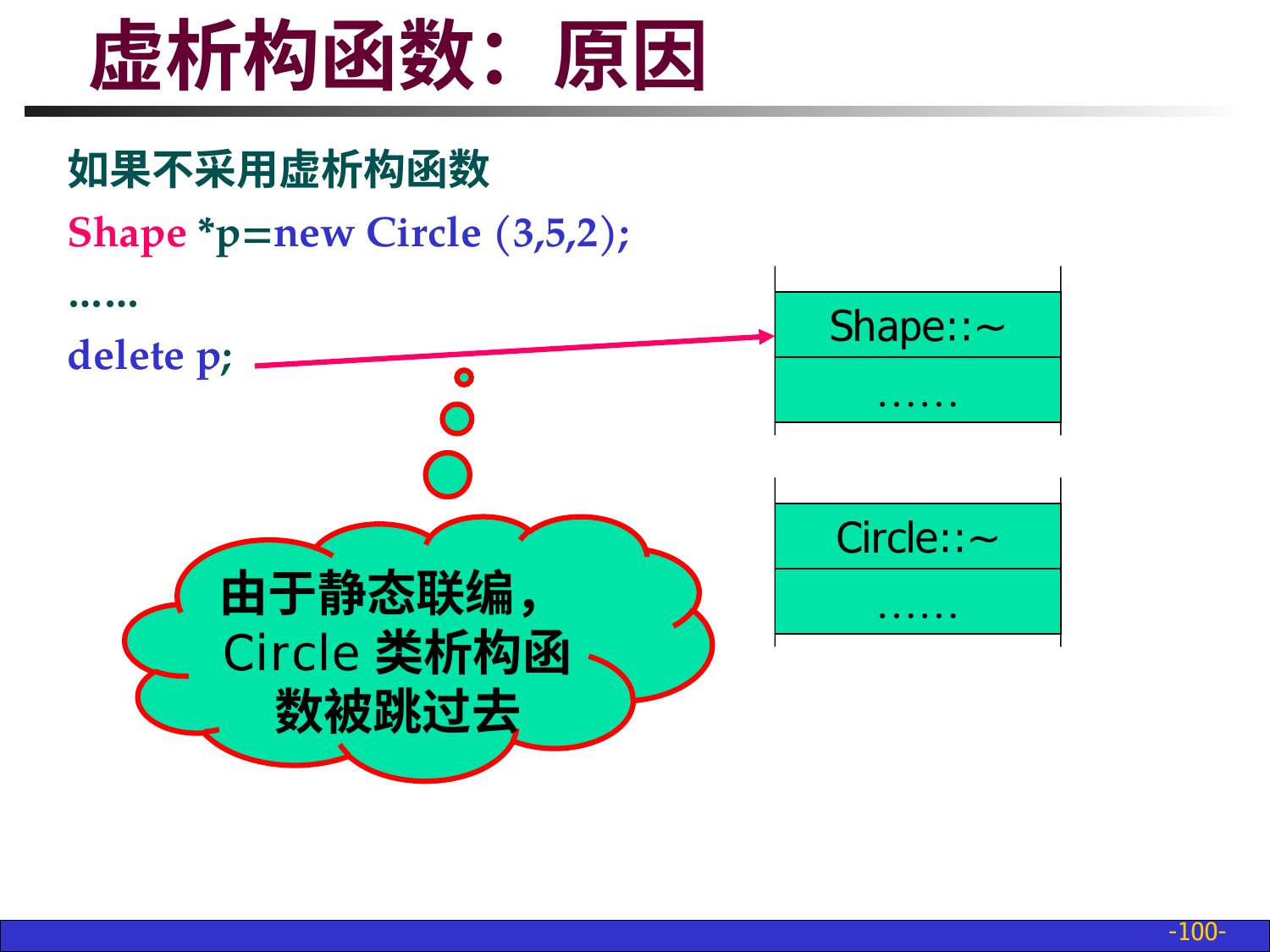

# 虚析构函数：原因
如果不采用虚析构函数
Shape *p=new Circle (3,5,2);
……
delete p;

Shape::~
……

Circle::~
……
由于静态联编，Circle类析构函数被跳过去
-100-